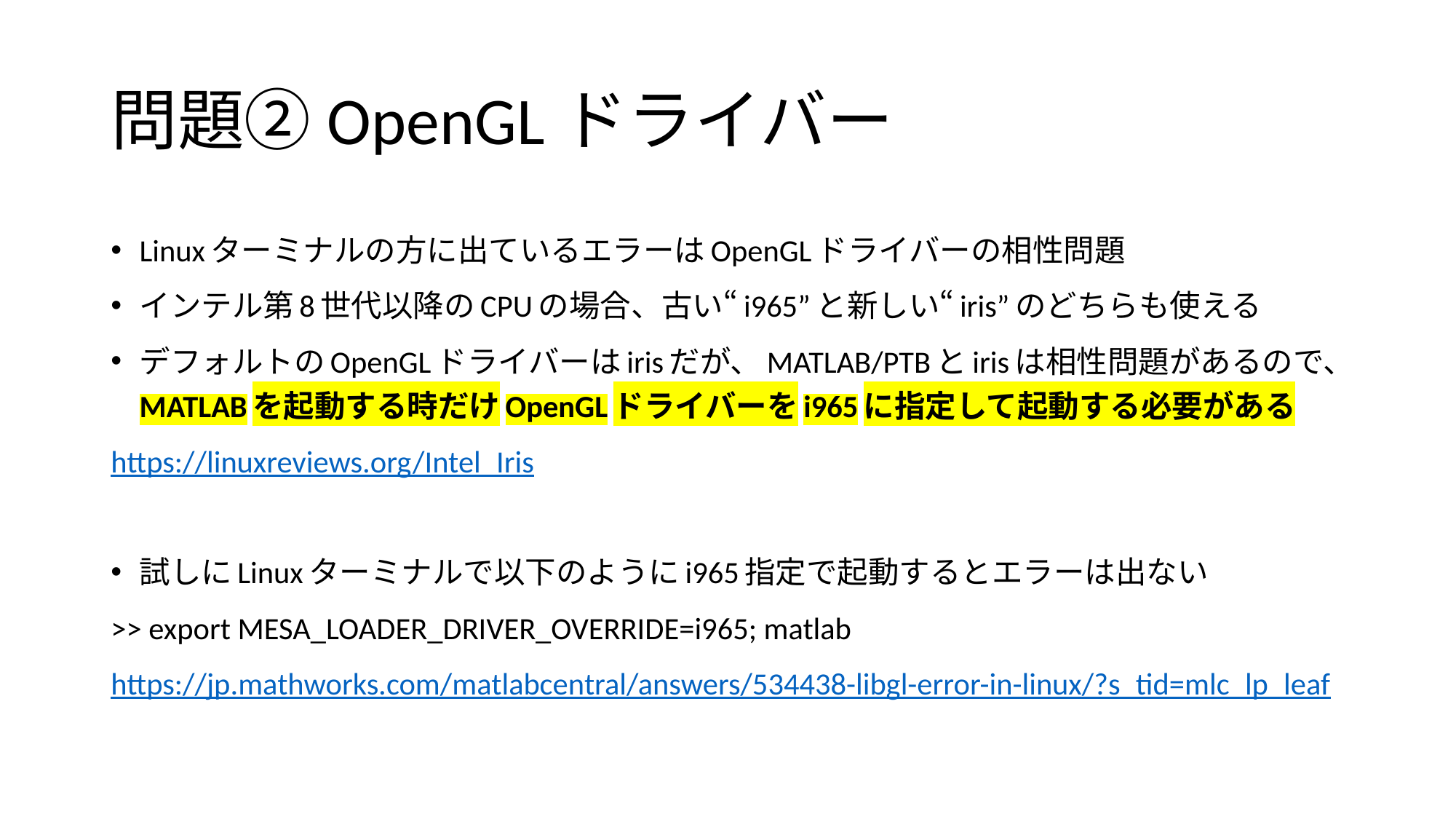

# 問題②OpenGLドライバー
Linuxターミナルの方に出ているエラーはOpenGLドライバーの相性問題
インテル第8世代以降のCPUの場合、古い“i965”と新しい“iris”のどちらも使える
デフォルトのOpenGLドライバーはirisだが、MATLAB/PTBとirisは相性問題があるので、MATLABを起動する時だけOpenGLドライバーをi965に指定して起動する必要がある
https://linuxreviews.org/Intel_Iris

試しにLinuxターミナルで以下のようにi965指定で起動するとエラーは出ない
>> export MESA_LOADER_DRIVER_OVERRIDE=i965; matlab
https://jp.mathworks.com/matlabcentral/answers/534438-libgl-error-in-linux/?s_tid=mlc_lp_leaf